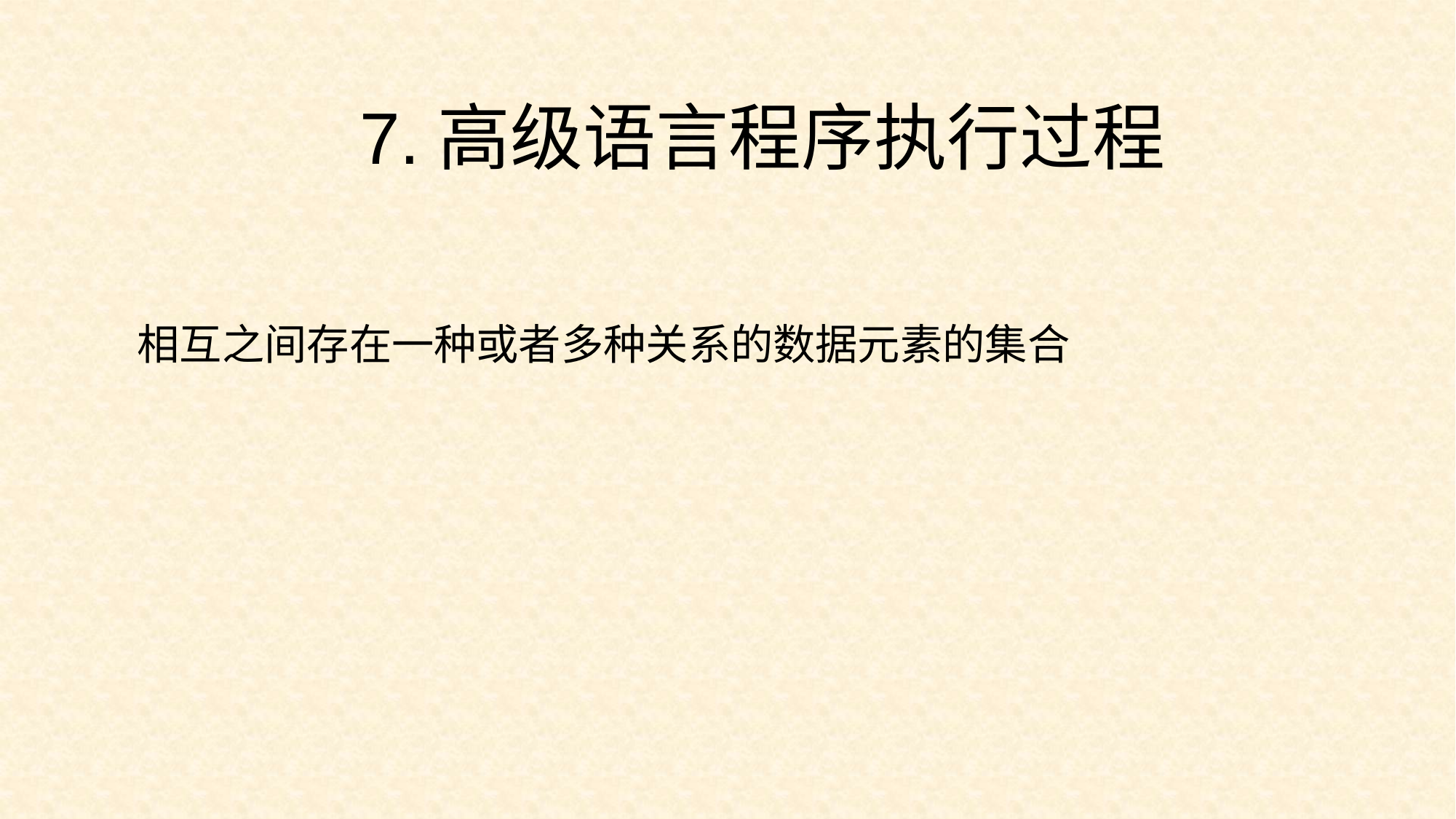

7.高级语言程序执行过程
相互之间存在一种或者多种关系的数据元素的集合